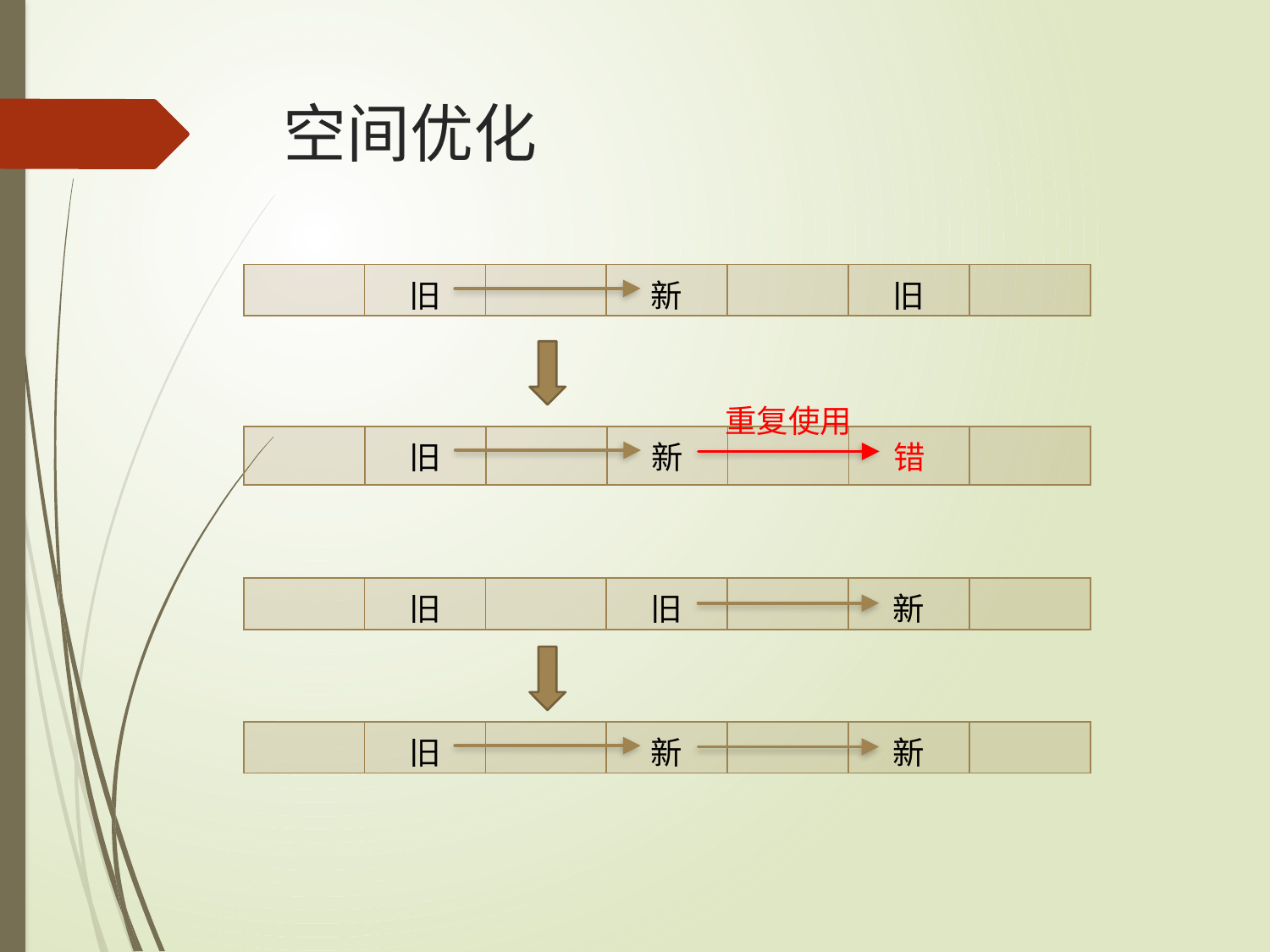

# 空间优化
|  | 旧 |  | 新 |  | 旧 |  |
| --- | --- | --- | --- | --- | --- | --- |

重复使用
|  | 旧 |  | 新 |  | 错 |  |
| --- | --- | --- | --- | --- | --- | --- |
|  | 旧 |  | 旧 |  | 新 |  |
| --- | --- | --- | --- | --- | --- | --- |

|  | 旧 |  | 新 |  | 新 |  |
| --- | --- | --- | --- | --- | --- | --- |